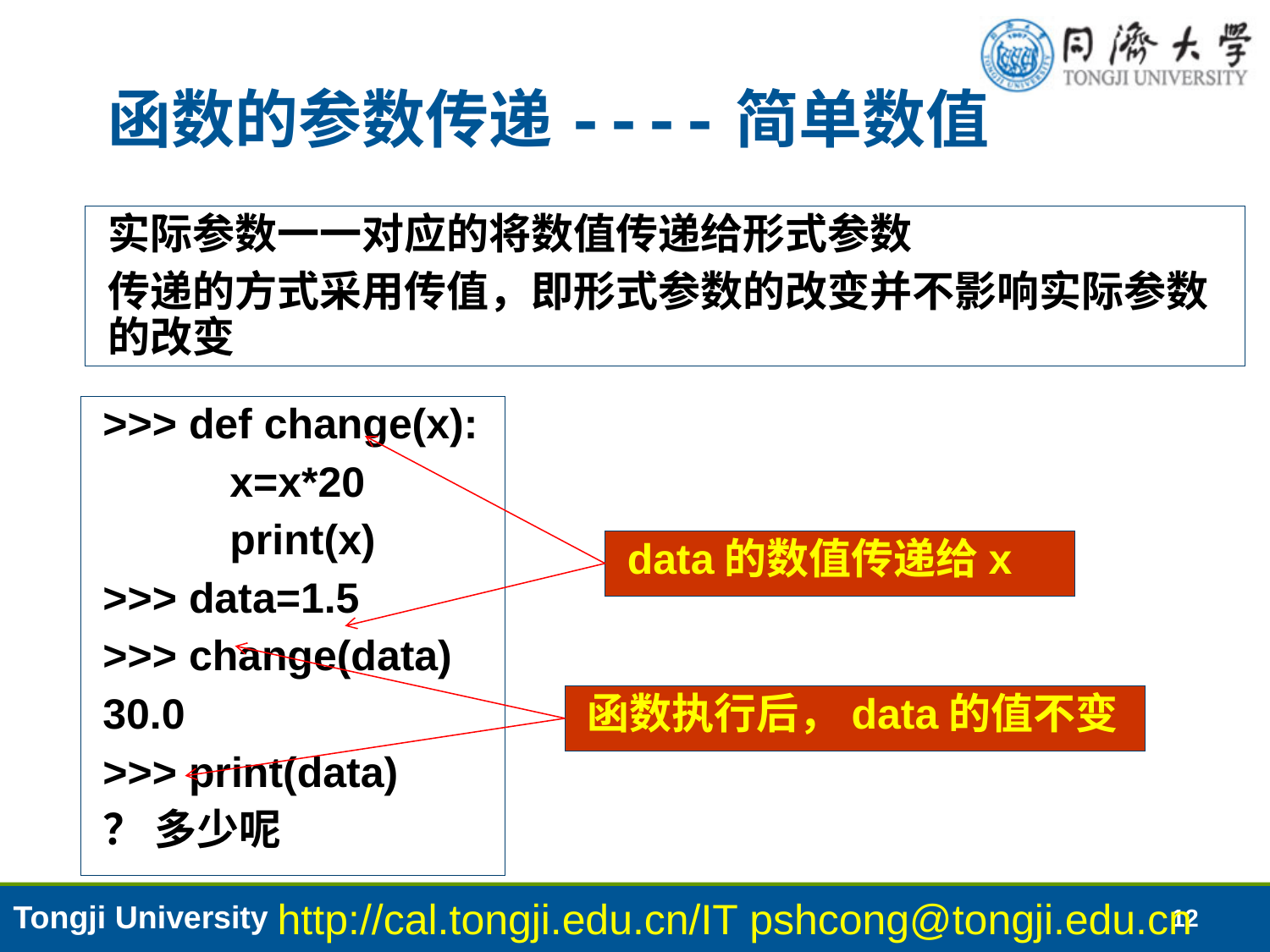

# 函数的参数传递----简单数值
实际参数一一对应的将数值传递给形式参数
传递的方式采用传值，即形式参数的改变并不影响实际参数的改变
>>> def change(x):
	x=x*20
	print(x)
>>> data=1.5
>>> change(data)
30.0
>>> print(data)
？ 多少呢
data的数值传递给x
函数执行后，data的值不变